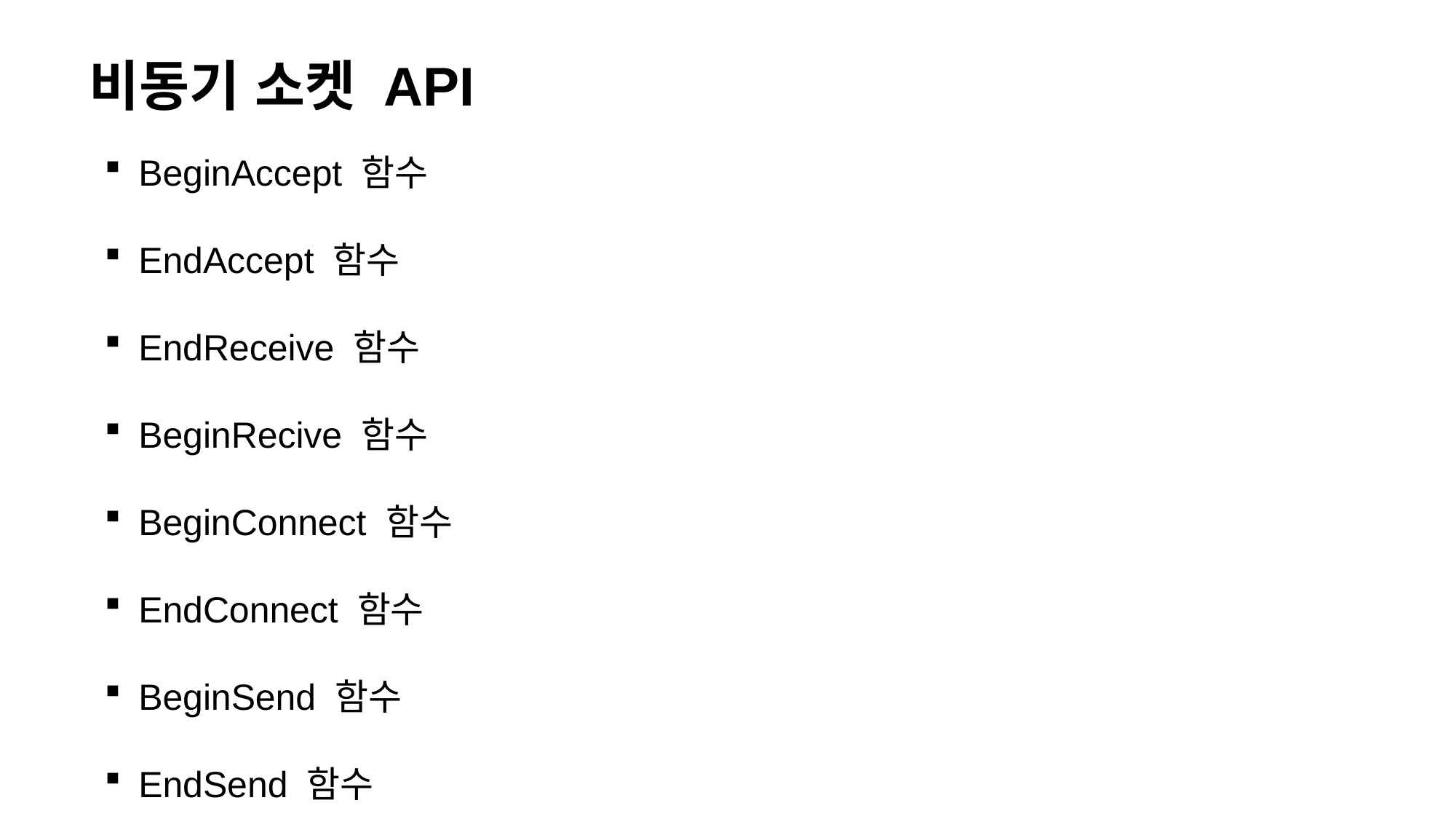

비동기 소켓 API
BeginAccept 함수
EndAccept 함수
EndReceive 함수
BeginRecive 함수
BeginConnect 함수
EndConnect 함수
BeginSend 함수
EndSend 함수